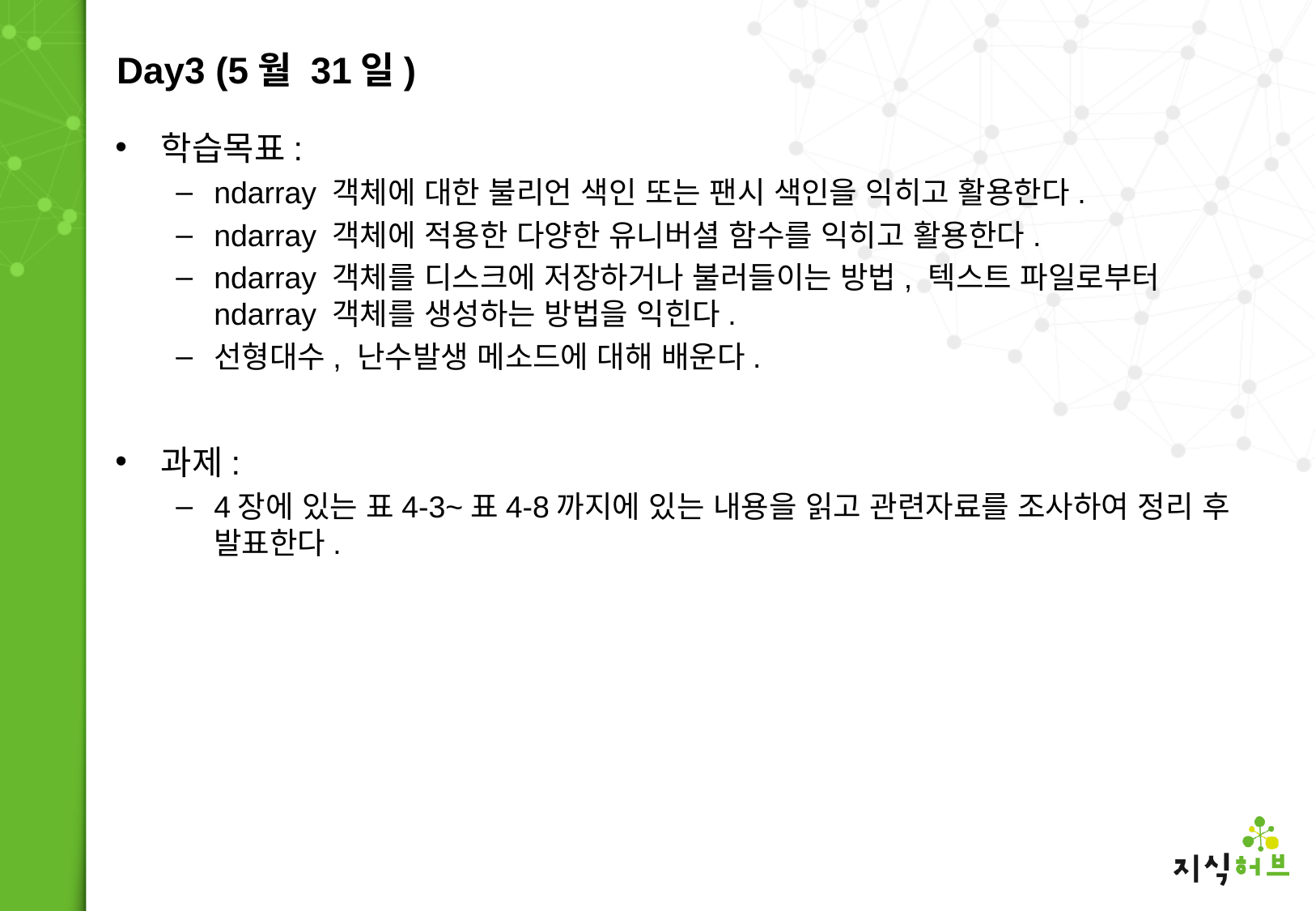

# Day3 (5월 31일)
학습목표:
ndarray 객체에 대한 불리언 색인 또는 팬시 색인을 익히고 활용한다.
ndarray 객체에 적용한 다양한 유니버셜 함수를 익히고 활용한다.
ndarray 객체를 디스크에 저장하거나 불러들이는 방법, 텍스트 파일로부터 ndarray 객체를 생성하는 방법을 익힌다.
선형대수, 난수발생 메소드에 대해 배운다.

과제:
4장에 있는 표4-3~표4-8까지에 있는 내용을 읽고 관련자료를 조사하여 정리 후 발표한다.